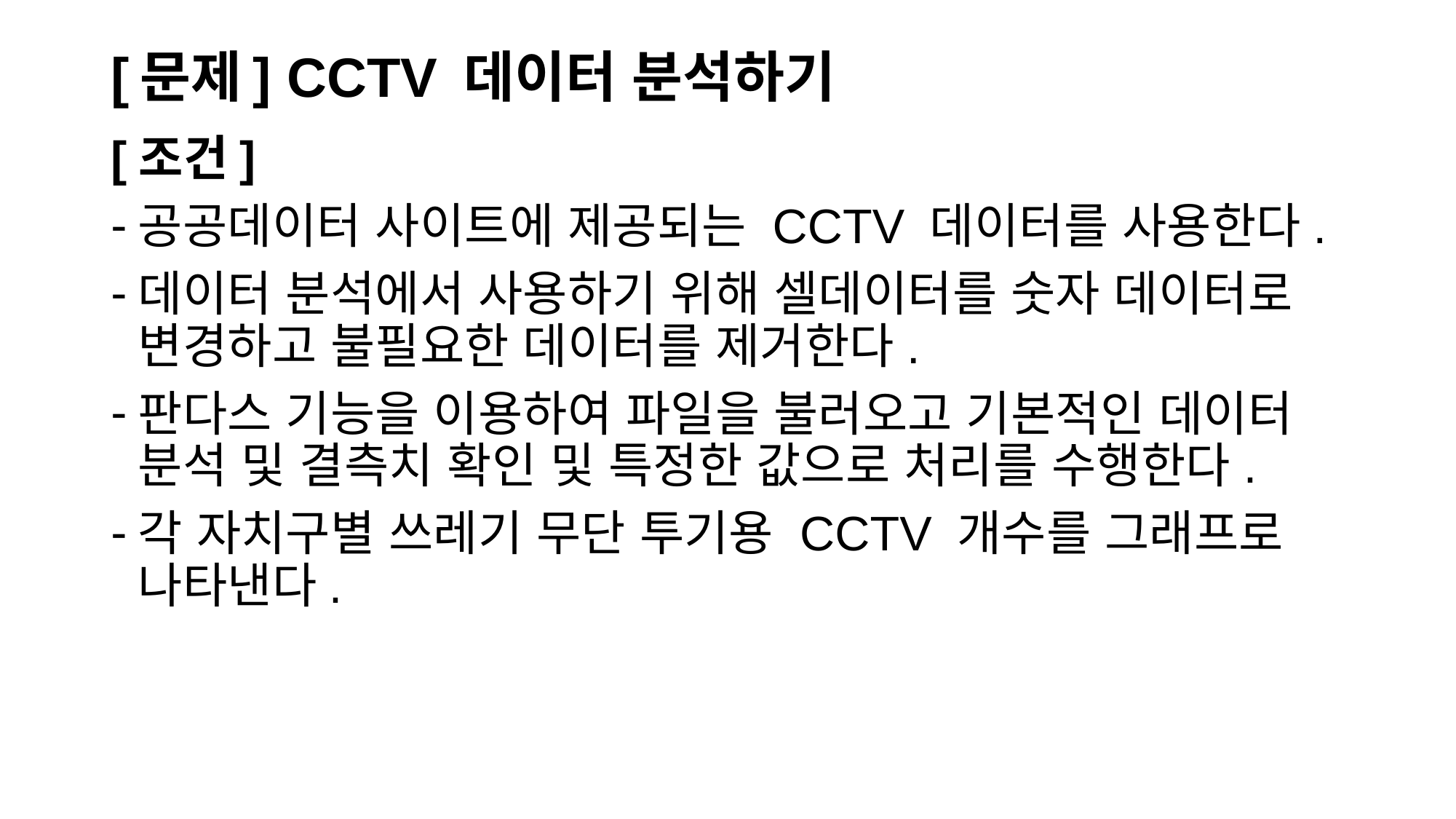

# [문제] CCTV 데이터 분석하기
[조건]
공공데이터 사이트에 제공되는 CCTV 데이터를 사용한다.
데이터 분석에서 사용하기 위해 셀데이터를 숫자 데이터로 변경하고 불필요한 데이터를 제거한다.
판다스 기능을 이용하여 파일을 불러오고 기본적인 데이터 분석 및 결측치 확인 및 특정한 값으로 처리를 수행한다.
각 자치구별 쓰레기 무단 투기용 CCTV 개수를 그래프로 나타낸다.